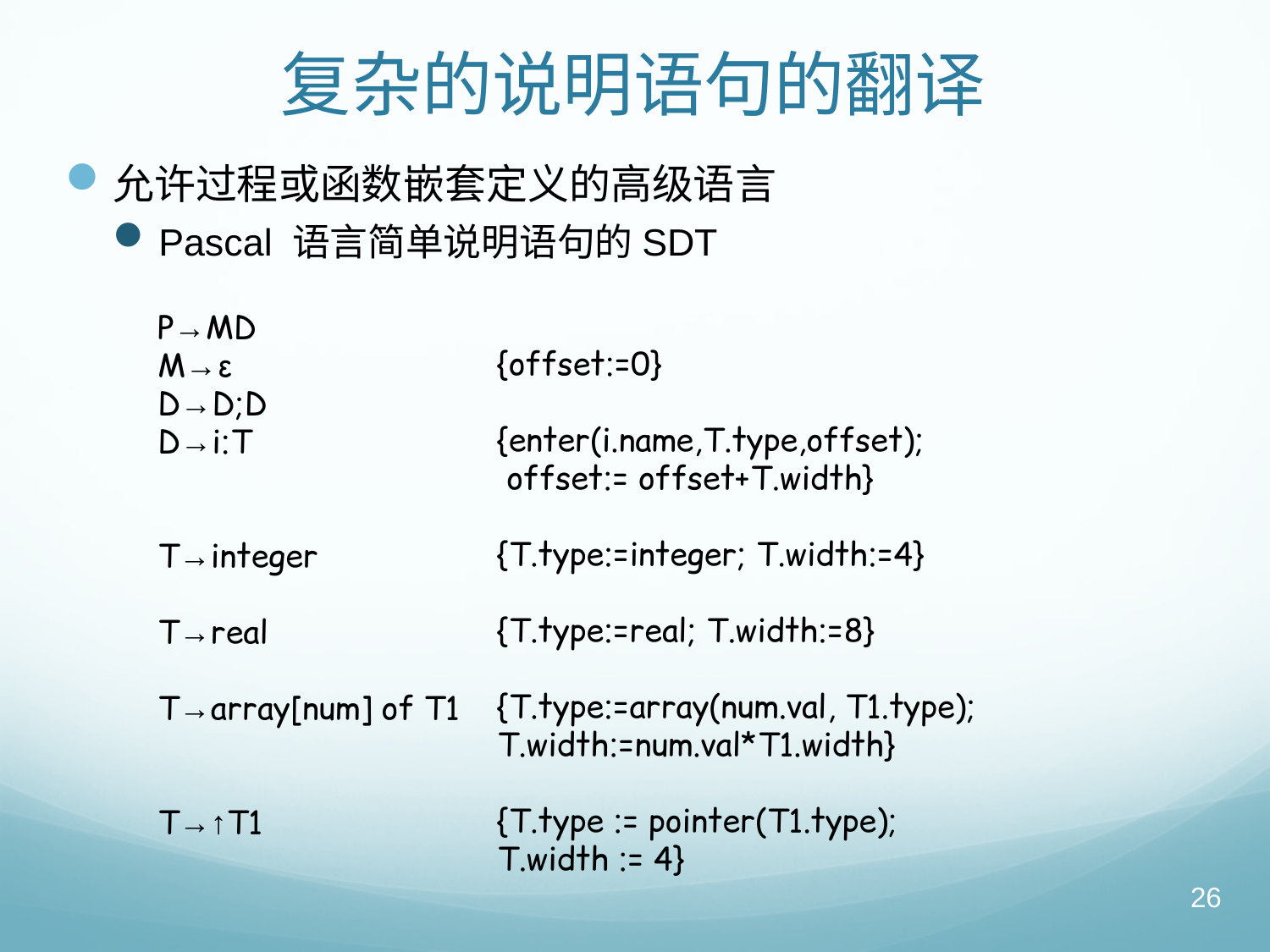

# 复杂的说明语句的翻译
允许过程或函数嵌套定义的高级语言
Pascal 语言简单说明语句的SDT

{offset:=0}

{enter(i.name,T.type,offset);
 offset:= offset+T.width}

{T.type:=integer; T.width:=4}

{T.type:=real; T.width:=8}

{T.type:=array(num.val, T1.type); T.width:=num.val*T1.width}

{T.type := pointer(T1.type);
T.width := 4}

P→MD
M→ε
D→D;D
D→i:T

T→integer

T→real

T→array[num] of T1

T→↑T1

26